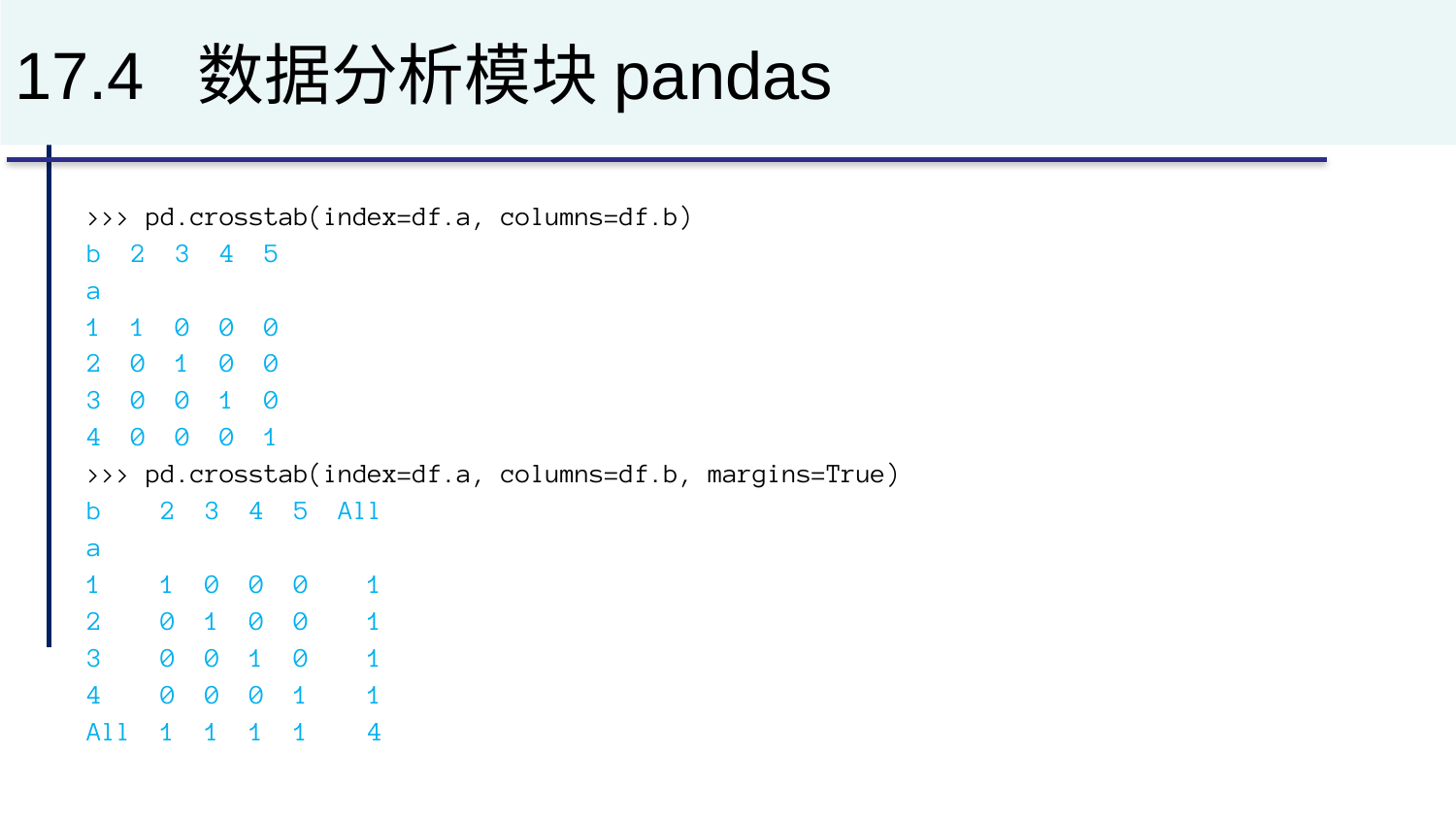

# 17.4  数据分析模块pandas
>>> pd.crosstab(index=df.a, columns=df.b)
b  2  3  4  5
a
1  1  0  0  0
2  0  1  0  0
3  0  0  1  0
4  0  0  0  1
>>> pd.crosstab(index=df.a, columns=df.b, margins=True)
b    2  3  4  5  All
a
1    1  0  0  0    1
2    0  1  0  0    1
3    0  0  1  0    1
4    0  0  0  1    1
All  1  1  1  1    4